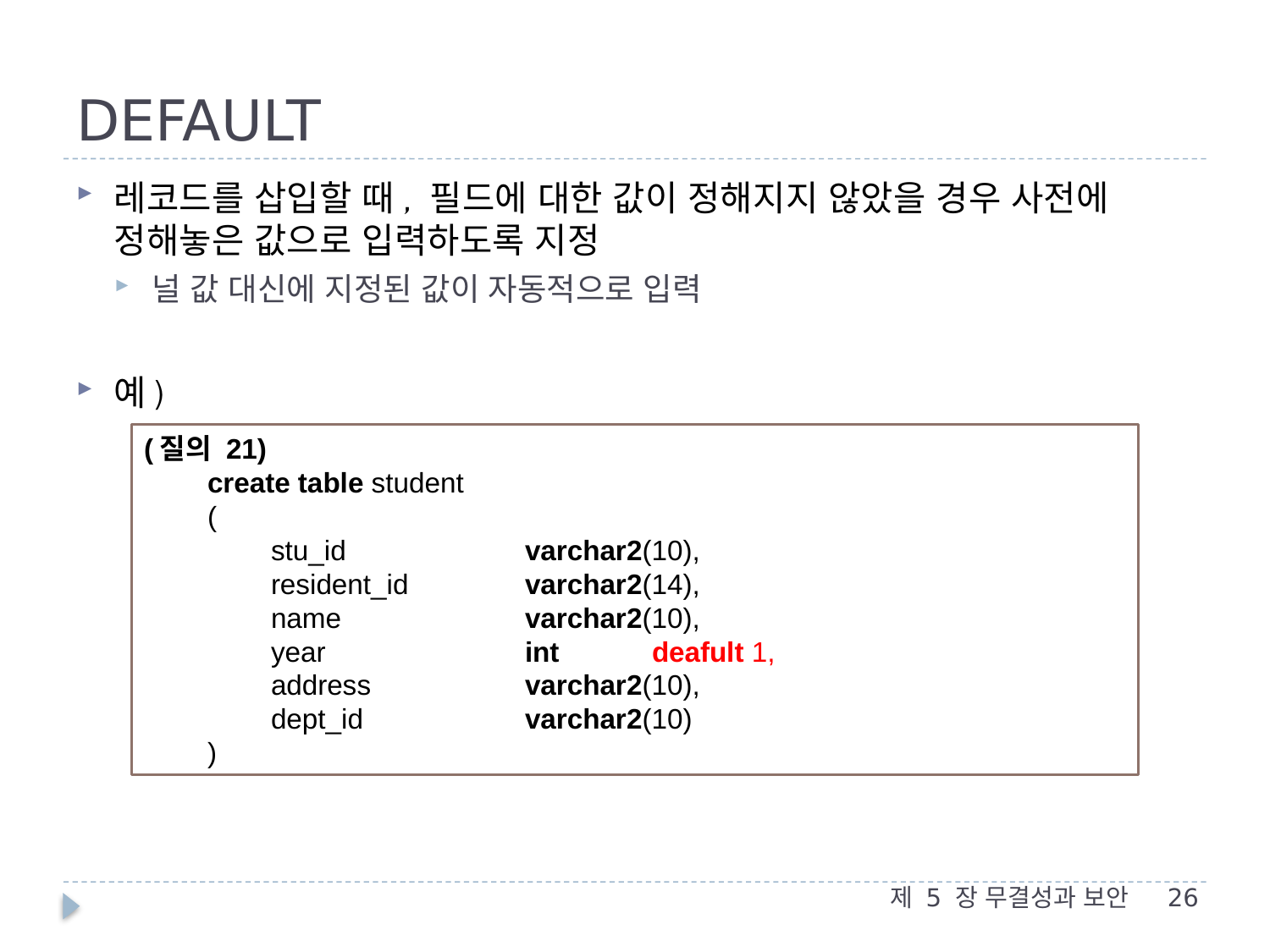

# DEFAULT
레코드를 삽입할 때, 필드에 대한 값이 정해지지 않았을 경우 사전에 정해놓은 값으로 입력하도록 지정
널 값 대신에 지정된 값이 자동적으로 입력

예)

(질의 21)
create table student
(
stu_id		varchar2(10),
resident_id	varchar2(14),
name		varchar2(10),
year		int 	deafult 1,
address		varchar2(10),
dept_id		varchar2(10)
)
제 5 장 무결성과 보안
26